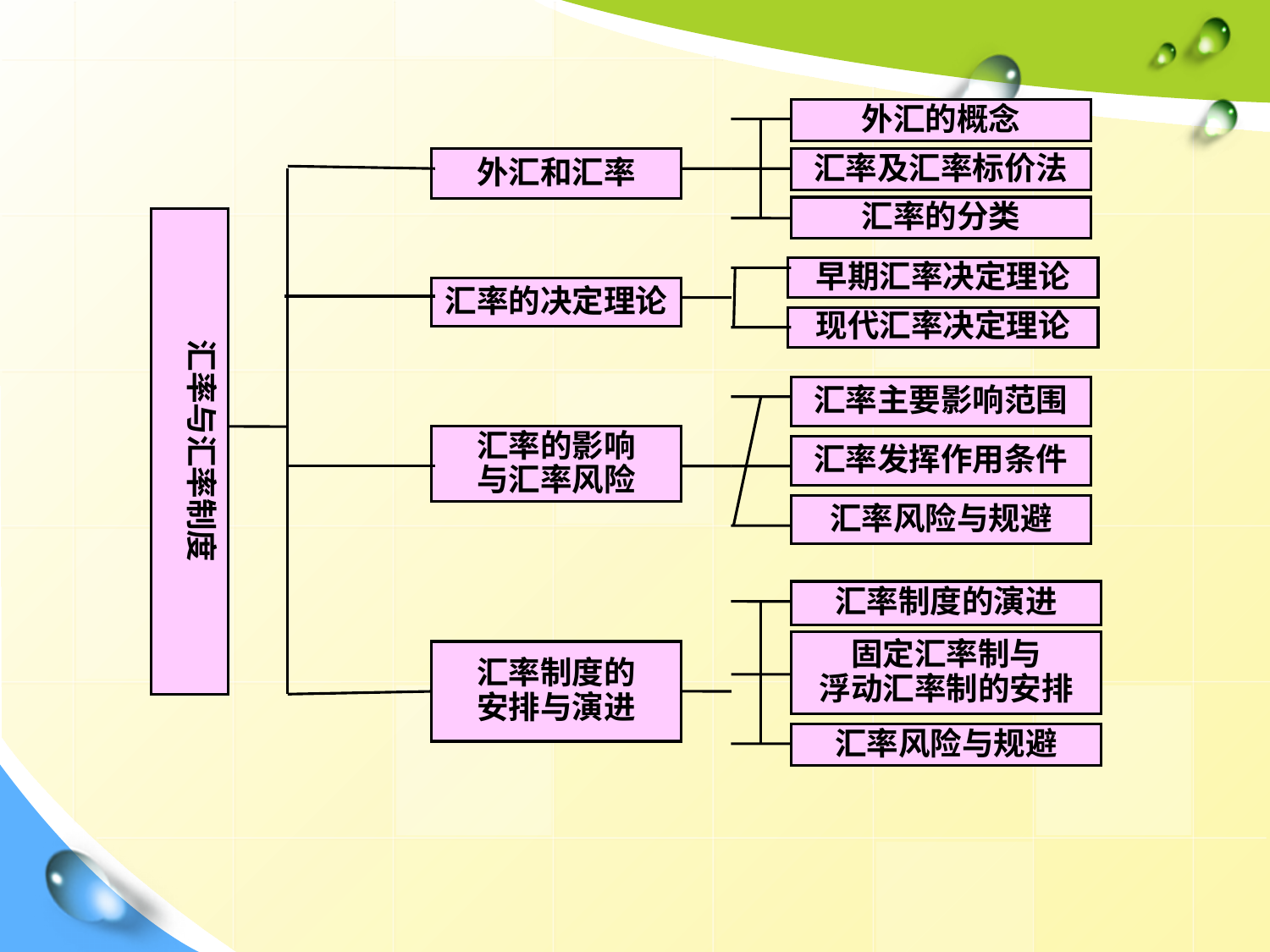

外汇的概念

外汇和汇率
汇率及汇率标价法

汇率的分类
汇率与汇率制度

早期汇率决定理论

汇率的决定理论

现代汇率决定理论

汇率主要影响范围

汇率的影响
与汇率风险
汇率发挥作用条件

汇率风险与规避

汇率制度的演进

固定汇率制与
浮动汇率制的安排
汇率制度的
安排与演进

汇率风险与规避